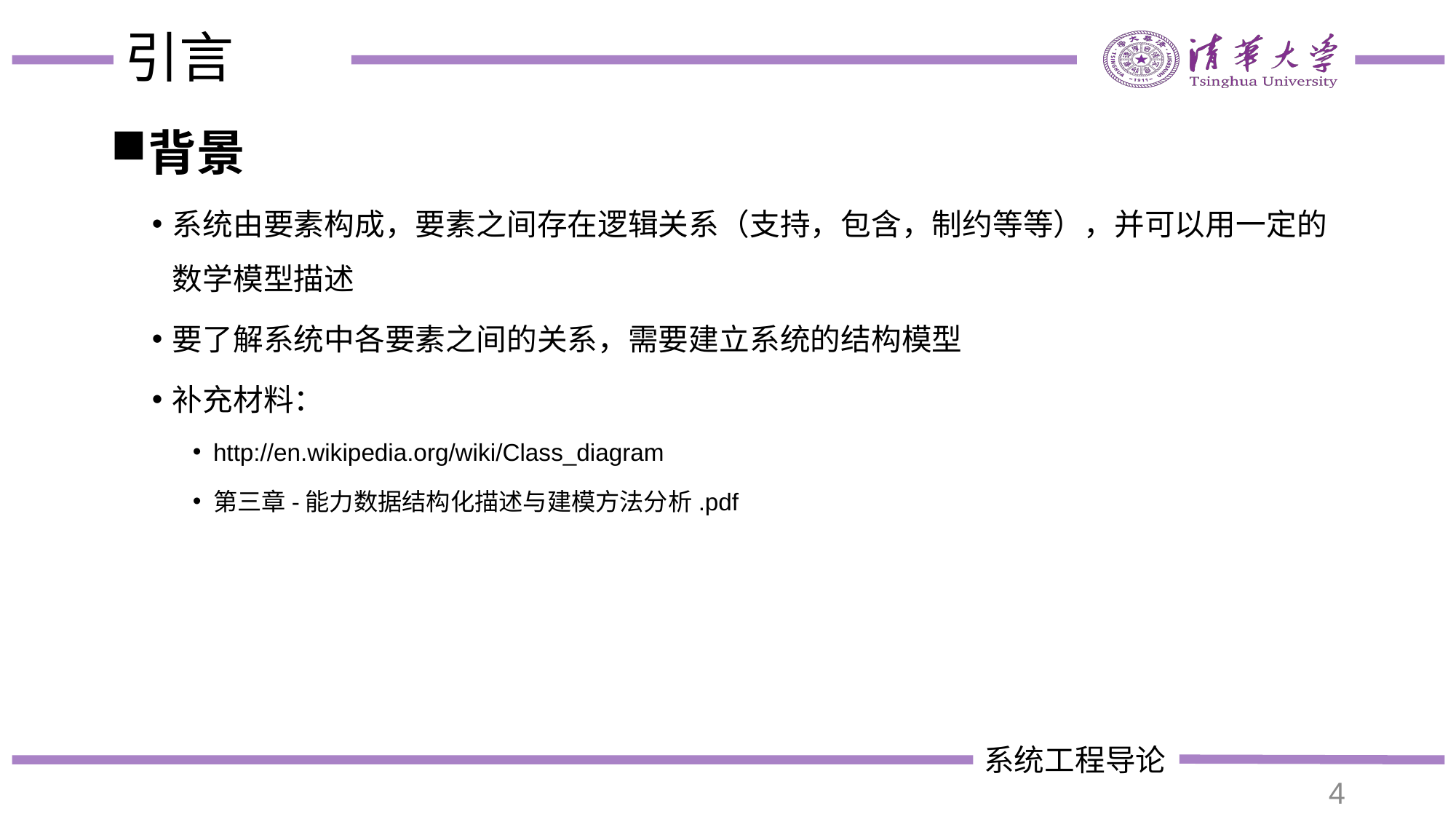

# 引言
背景
系统由要素构成，要素之间存在逻辑关系（支持，包含，制约等等），并可以用一定的数学模型描述
要了解系统中各要素之间的关系，需要建立系统的结构模型
补充材料：
http://en.wikipedia.org/wiki/Class_diagram
第三章-能力数据结构化描述与建模方法分析.pdf

4